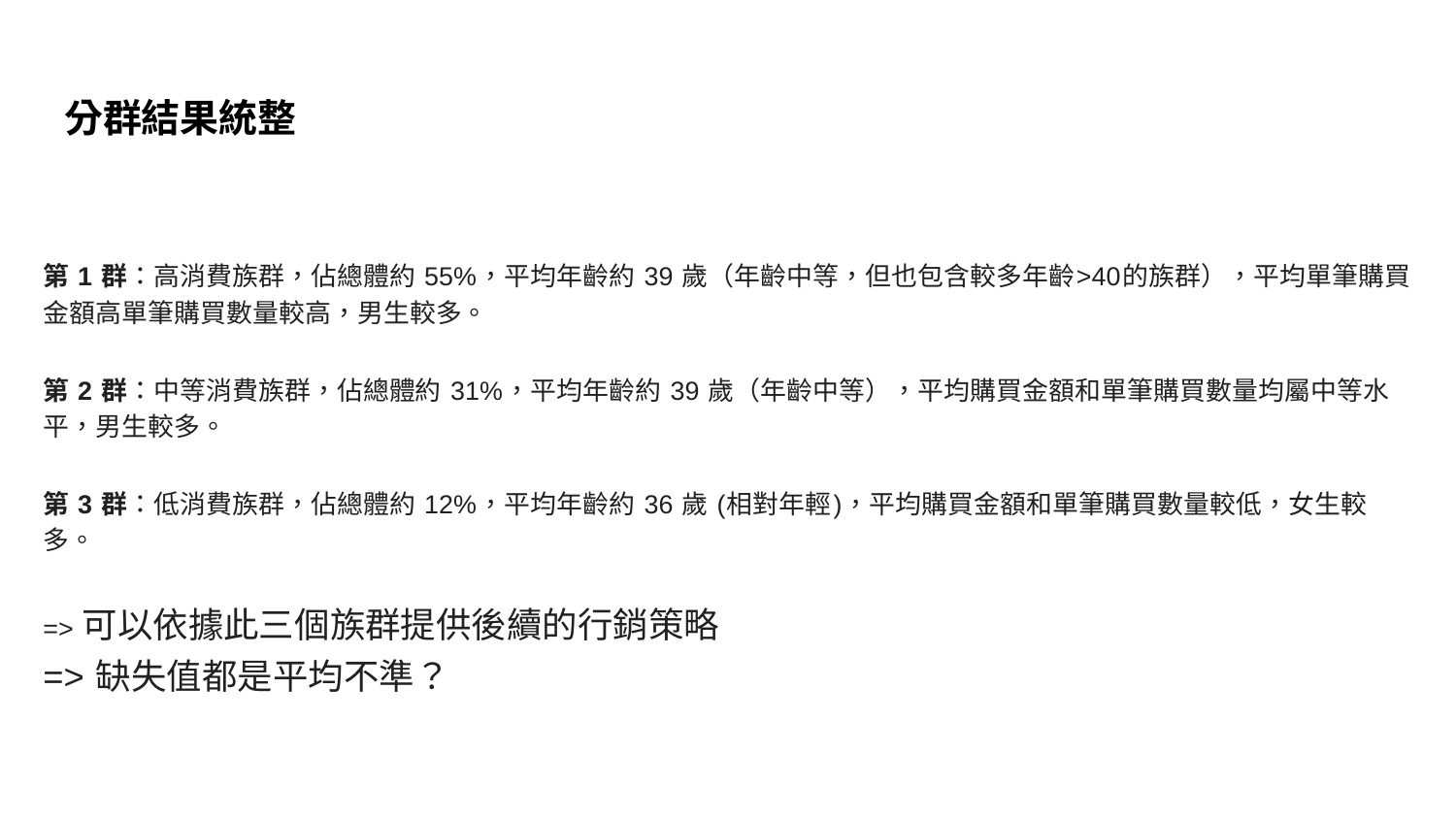

# 分群結果統整
第 1 群：高消費族群，佔總體約 55%，平均年齡約 39 歲（年齡中等，但也包含較多年齡>40的族群），平均單筆購買金額高單筆購買數量較高，男生較多。

第 2 群：中等消費族群，佔總體約 31%，平均年齡約 39 歲（年齡中等），平均購買金額和單筆購買數量均屬中等水平，男生較多。

第 3 群：低消費族群，佔總體約 12%，平均年齡約 36 歲 (相對年輕)，平均購買金額和單筆購買數量較低，女生較多。

=> 可以依據此三個族群提供後續的行銷策略
=> 缺失值都是平均不準？